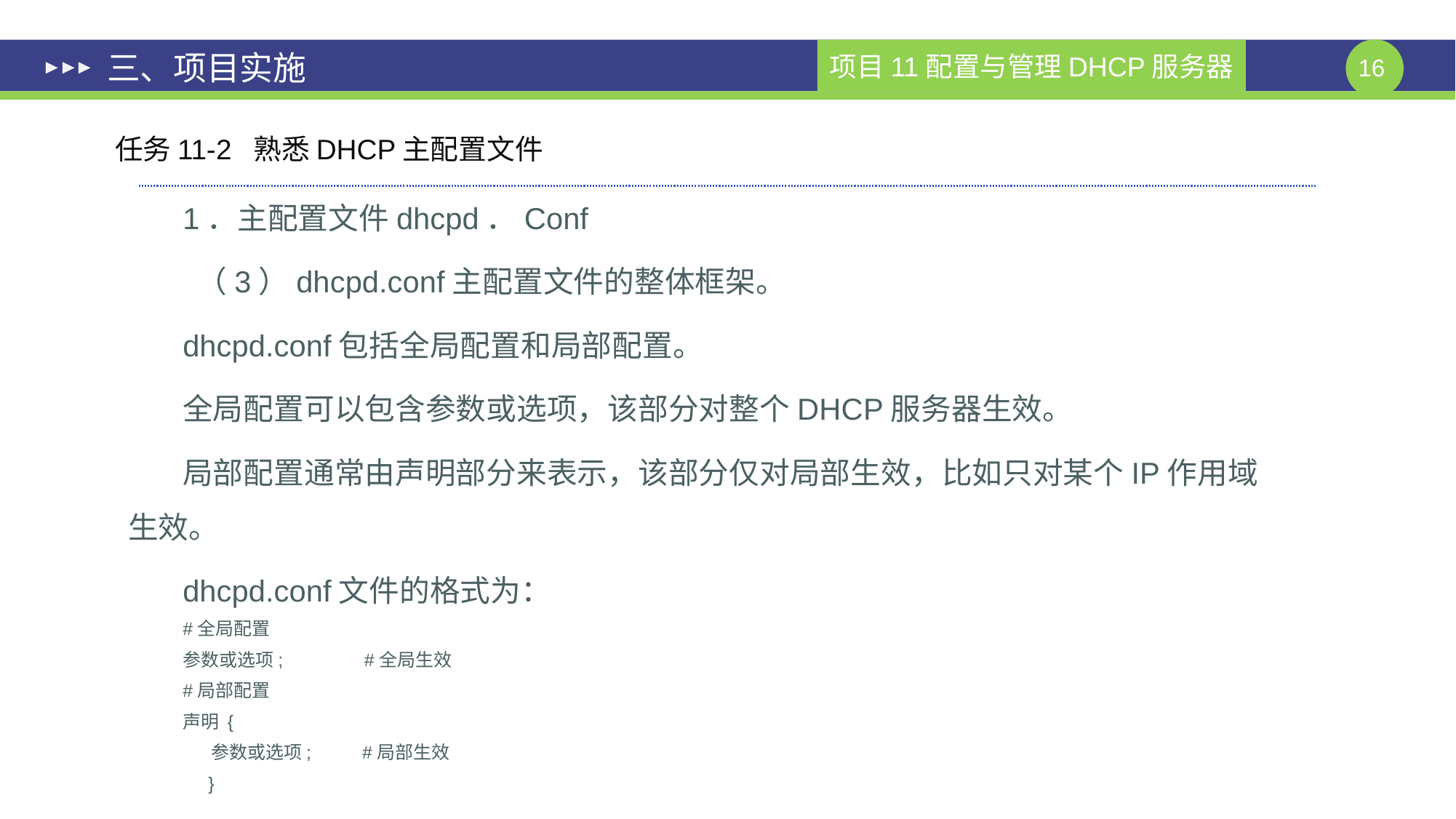

# 三、项目实施
任务11-2  熟悉DHCP主配置文件
1．主配置文件dhcpd．Conf
 （3）dhcpd.conf主配置文件的整体框架。
dhcpd.conf包括全局配置和局部配置。
全局配置可以包含参数或选项，该部分对整个DHCP服务器生效。
局部配置通常由声明部分来表示，该部分仅对局部生效，比如只对某个IP作用域生效。
dhcpd.conf文件的格式为：
#全局配置
参数或选项;                #全局生效
#局部配置
声明 {
      参数或选项;          #局部生效
     }